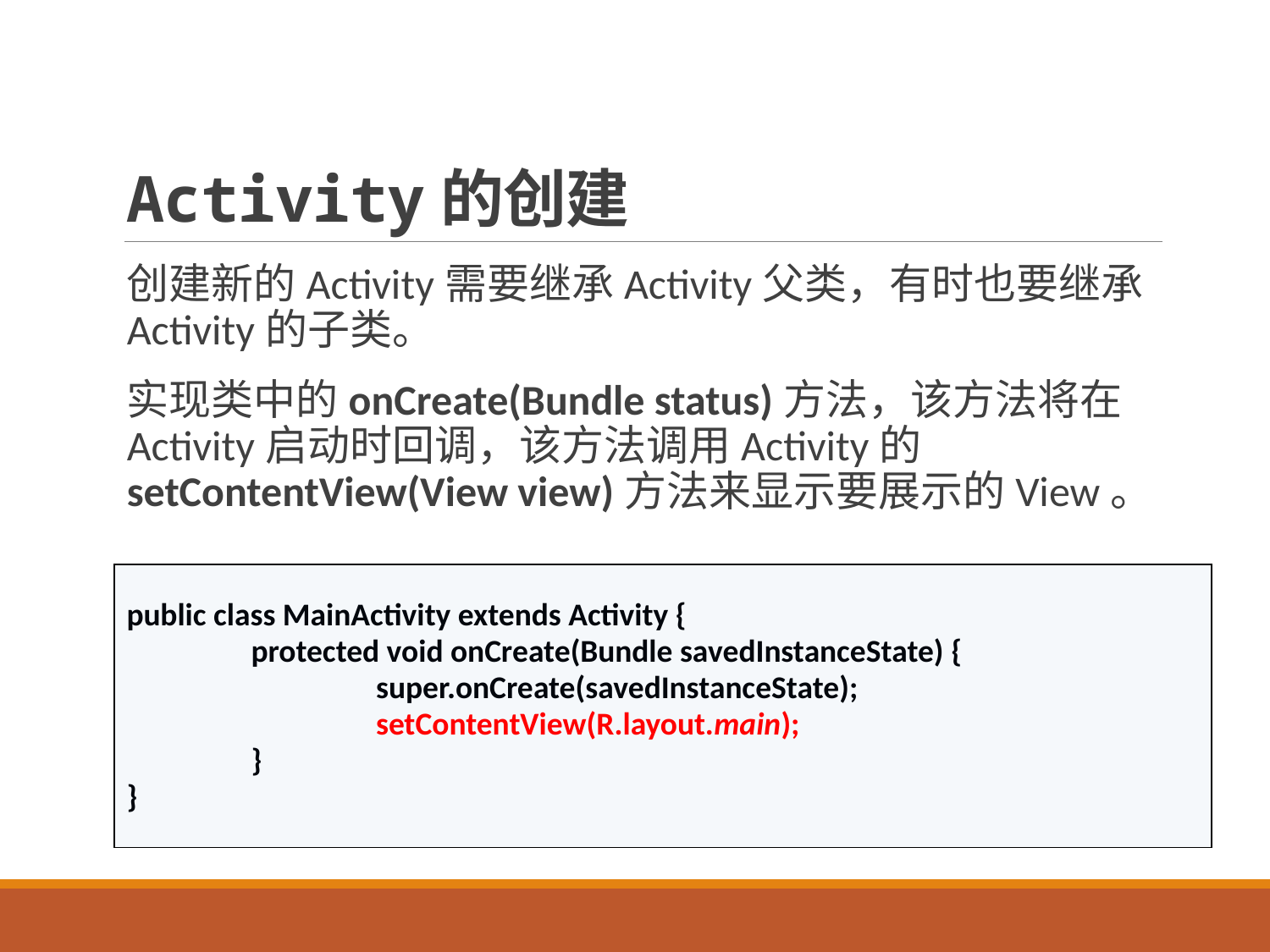

# Activity的创建
创建新的Activity需要继承Activity父类，有时也要继承Activity的子类。
实现类中的onCreate(Bundle status)方法，该方法将在Activity启动时回调，该方法调用Activity的setContentView(View view)方法来显示要展示的View。

public class MainActivity extends Activity {
		protected void onCreate(Bundle savedInstanceState) {
				super.onCreate(savedInstanceState);
				setContentView(R.layout.main);
		}
}